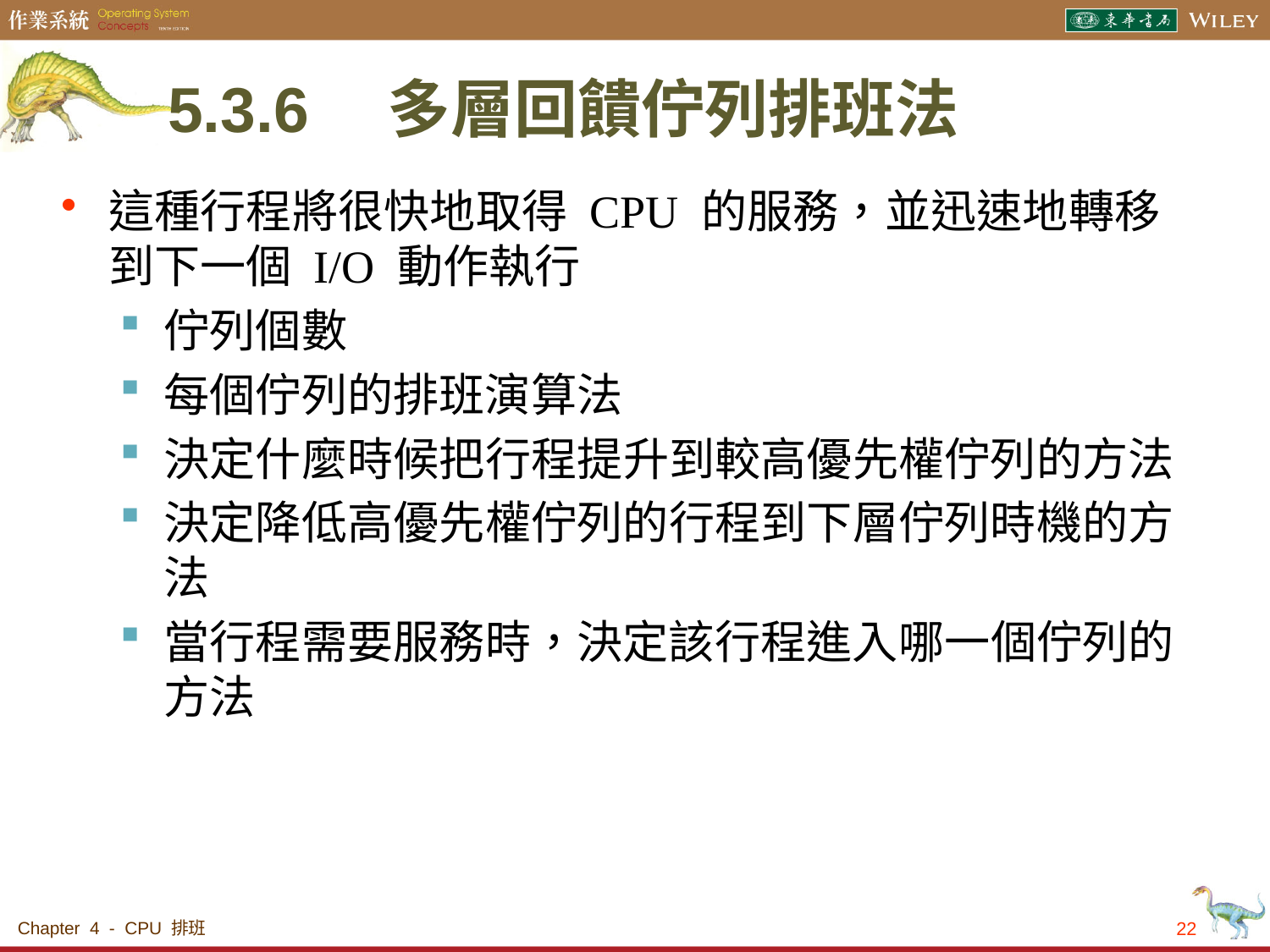

# 5.3.6　多層回饋佇列排班法
這種行程將很快地取得 CPU 的服務，並迅速地轉移到下一個 I/O 動作執行
佇列個數
每個佇列的排班演算法
決定什麼時候把行程提升到較高優先權佇列的方法
決定降低高優先權佇列的行程到下層佇列時機的方法
當行程需要服務時，決定該行程進入哪一個佇列的方法
Chapter  4  -  CPU 排班
22